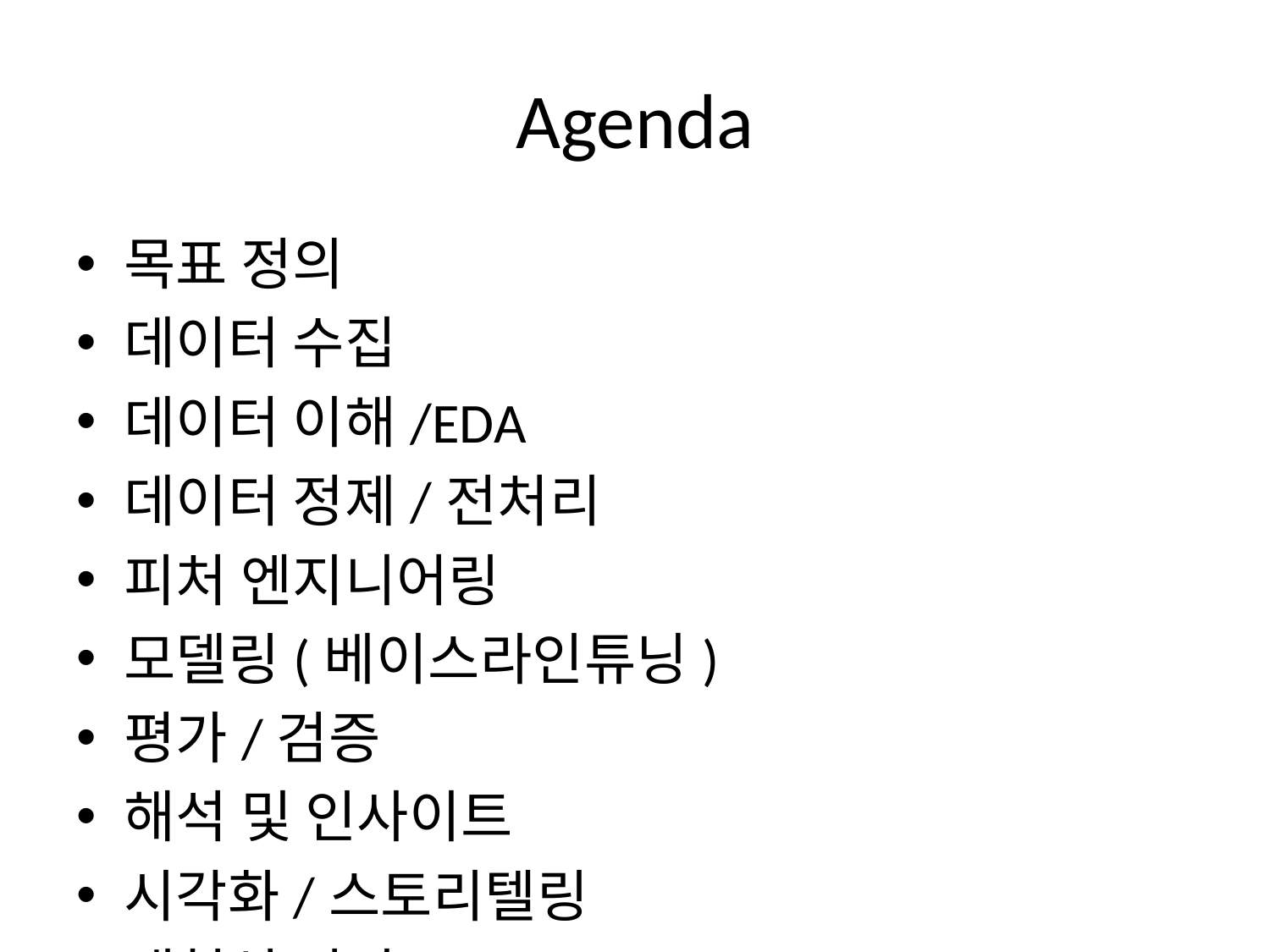

# Agenda
목표 정의
데이터 수집
데이터 이해/EDA
데이터 정제/전처리
피처 엔지니어링
모델링(베이스라인튜닝)
평가/검증
해석 및 인사이트
시각화/스토리텔링
재현성 정비
결과물 형태
문서화(README)
포트폴리오 공개
피드백 반영/유지보수